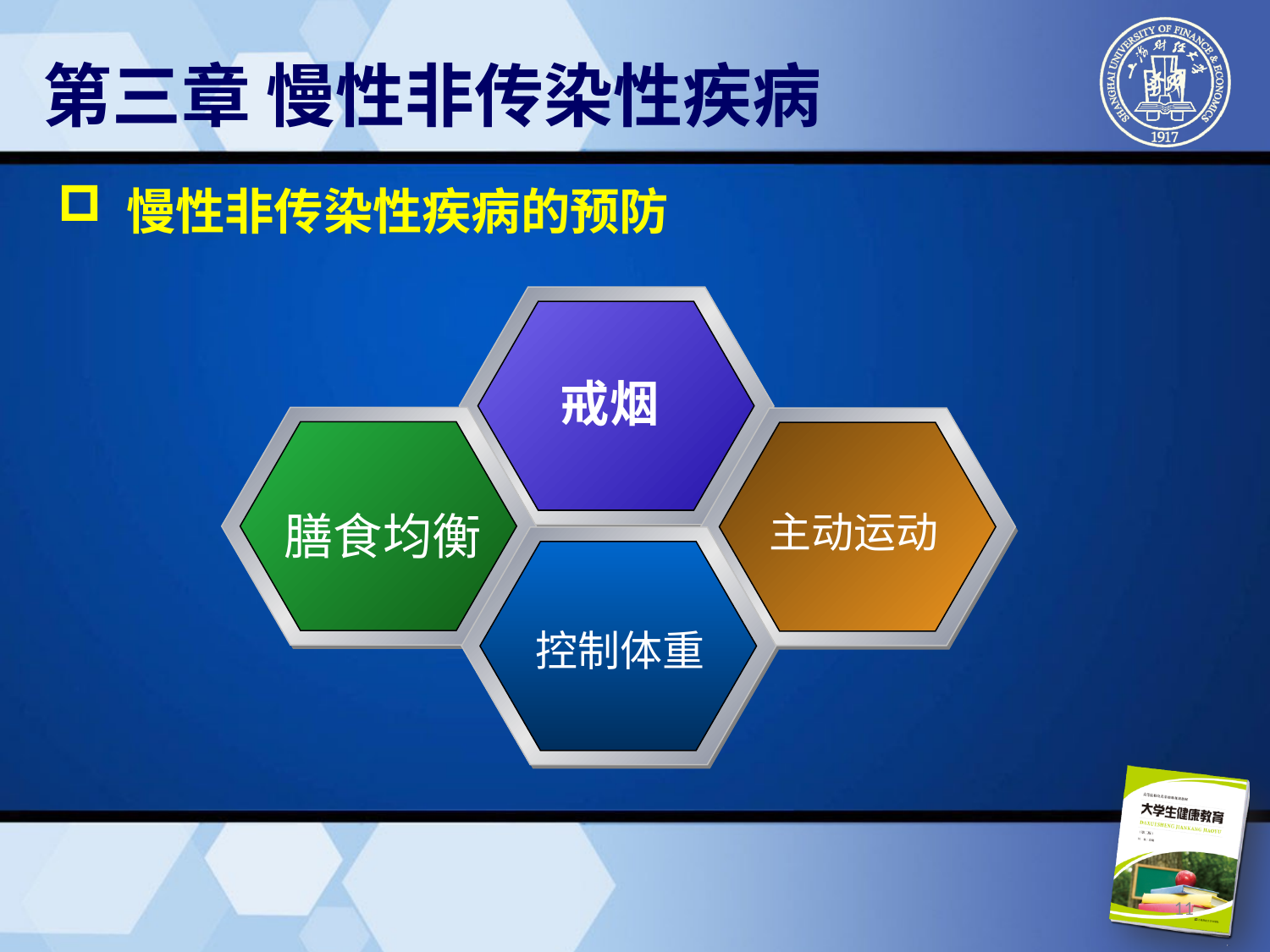

第三章 慢性非传染性疾病
#
 慢性非传染性疾病的预防

戒烟

膳食均衡
主动运动

控制体重
11